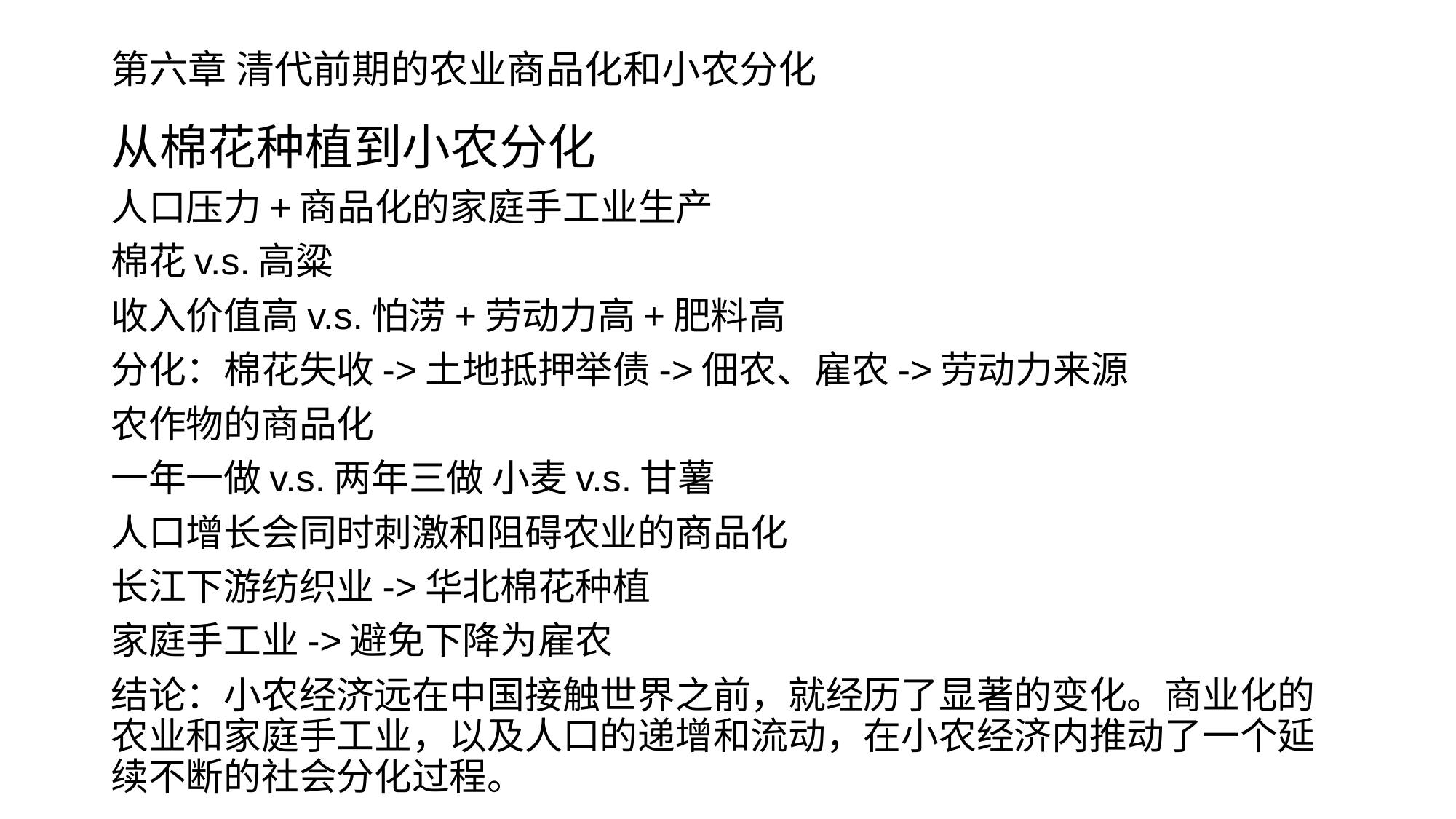

# 第六章 清代前期的农业商品化和小农分化
从棉花种植到小农分化
人口压力+商品化的家庭手工业生产
棉花v.s.高粱
收入价值高v.s.怕涝+劳动力高+肥料高
分化：棉花失收->土地抵押举债->佃农、雇农->劳动力来源
农作物的商品化
一年一做v.s.两年三做 小麦v.s.甘薯
人口增长会同时刺激和阻碍农业的商品化
长江下游纺织业->华北棉花种植
家庭手工业->避免下降为雇农
结论：小农经济远在中国接触世界之前，就经历了显著的变化。商业化的农业和家庭手工业，以及人口的递增和流动，在小农经济内推动了一个延续不断的社会分化过程。